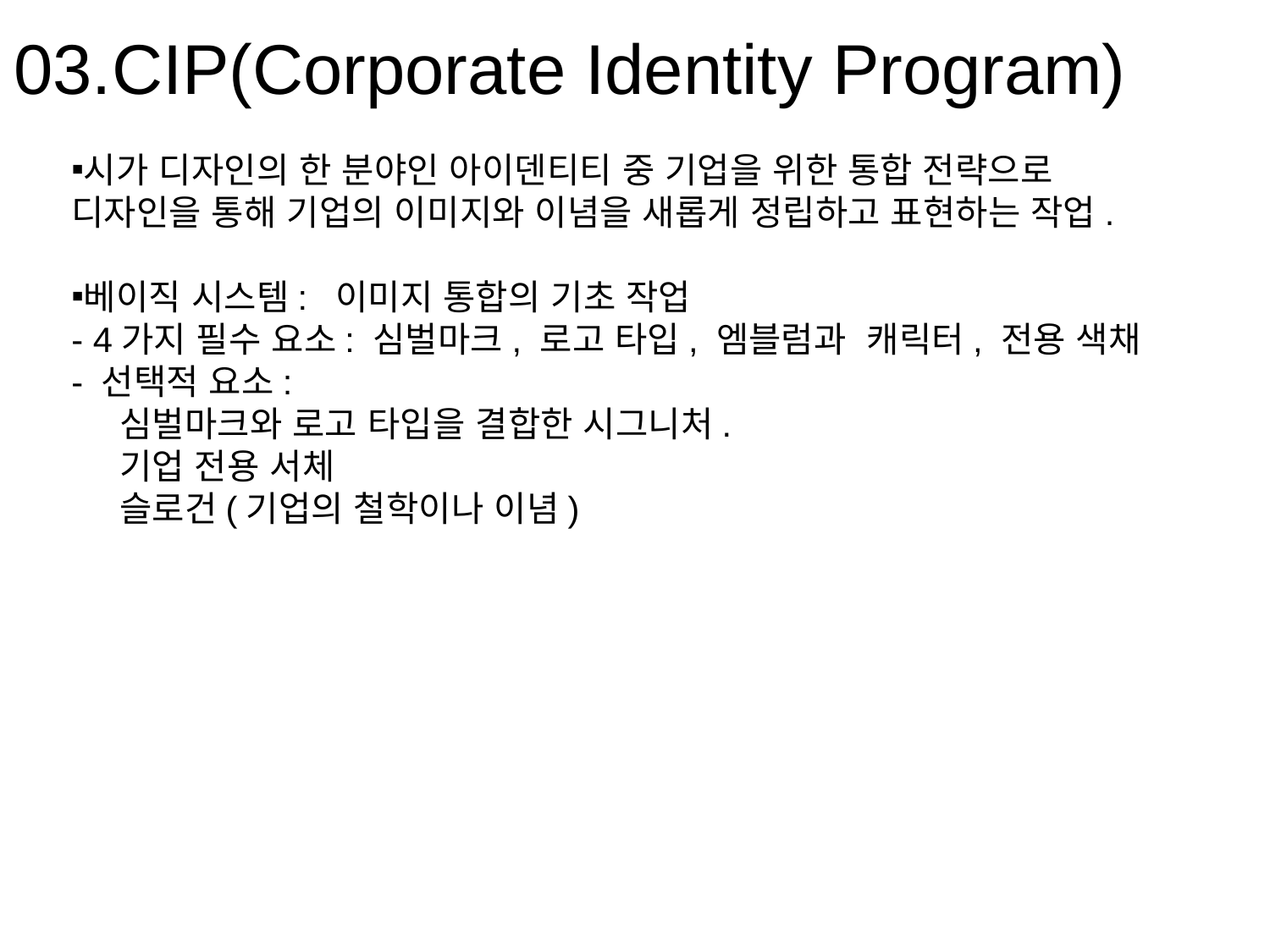

# 03.CIP(Corporate Identity Program)
시가 디자인의 한 분야인 아이덴티티 중 기업을 위한 통합 전략으로 디자인을 통해 기업의 이미지와 이념을 새롭게 정립하고 표현하는 작업.

베이직 시스템:  이미지 통합의 기초 작업
- 4가지 필수 요소: 심벌마크, 로고 타입, 엠블럼과  캐릭터, 전용 색채
- 선택적 요소:
    심벌마크와 로고 타입을 결합한 시그니처.
    기업 전용 서체
    슬로건(기업의 철학이나 이념)